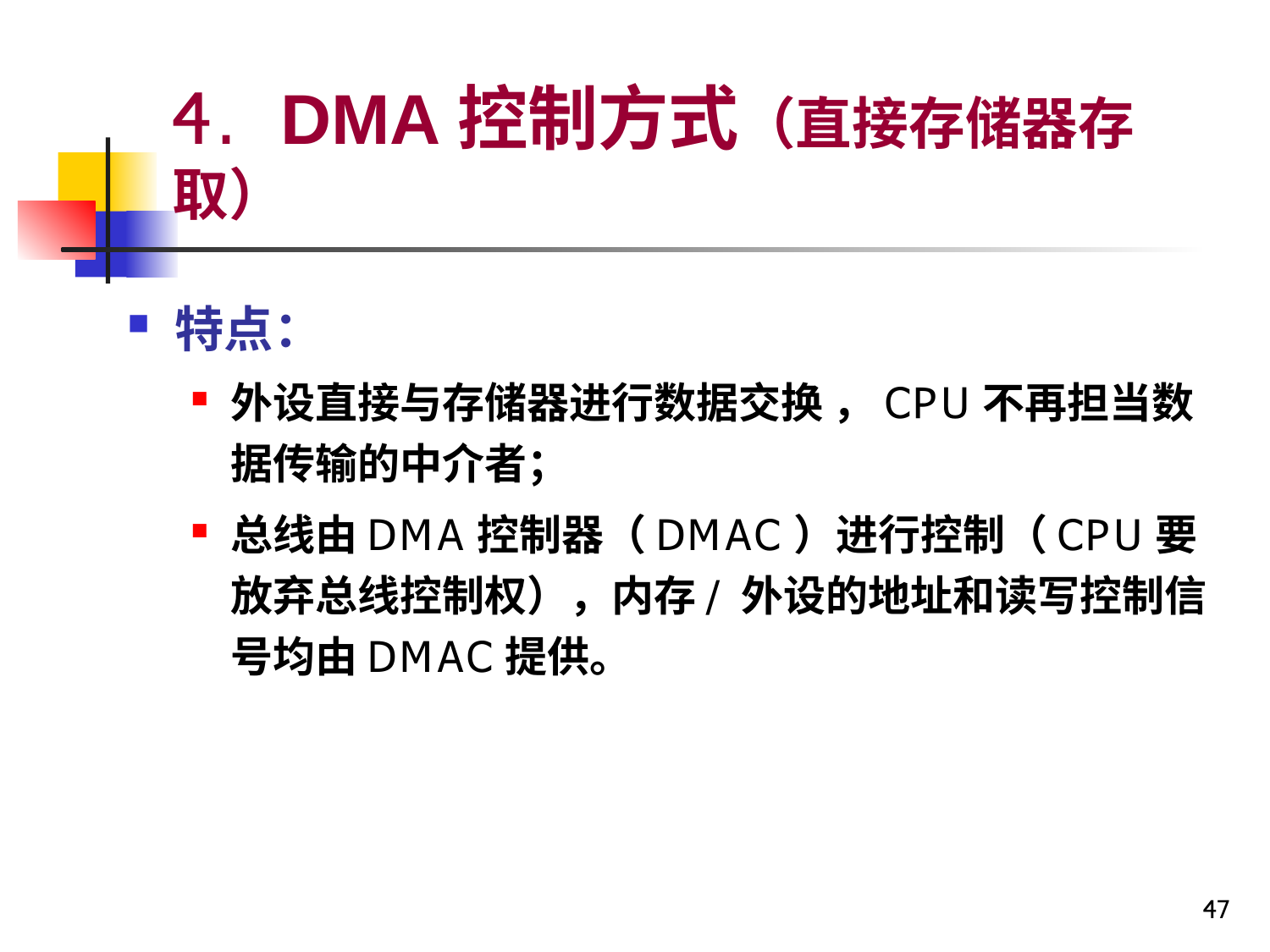

# 4.  DMA控制方式（直接存储器存取）
特点：
外设直接与存储器进行数据交换 ，CPU不再担当数据传输的中介者；
总线由DMA控制器（DMAC）进行控制（CPU要放弃总线控制权），内存/外设的地址和读写控制信号均由DMAC提供。
47